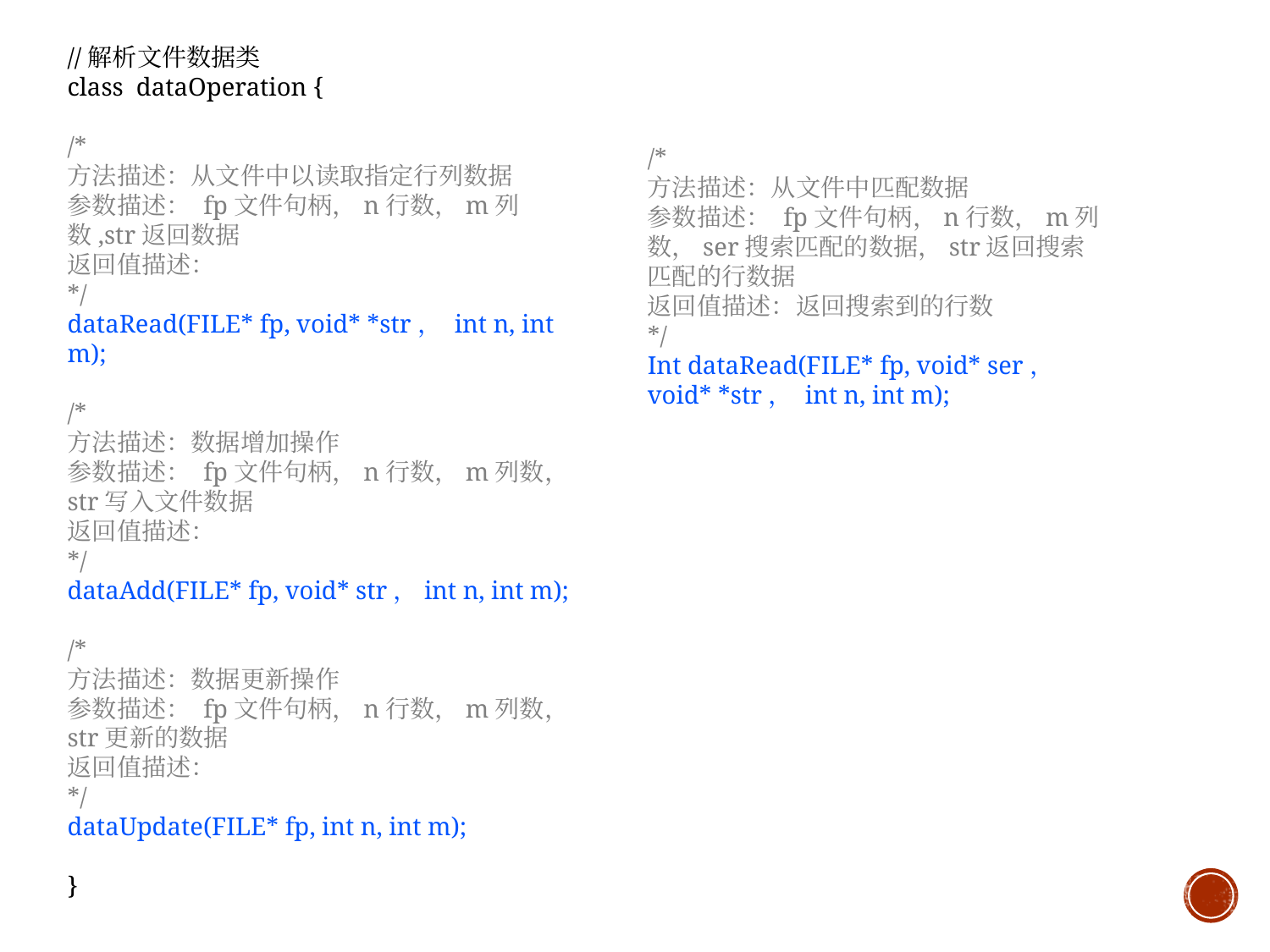

//解析文件数据类
class  dataOperation {

/*
方法描述：从文件中以读取指定行列数据
参数描述： fp文件句柄，n行数，m列数,str返回数据
返回值描述：
*/
dataRead(FILE* fp, void* *str， int n, int m);

/*
方法描述：数据增加操作
参数描述： fp文件句柄，n行数，m列数，str写入文件数据
返回值描述：
*/
dataAdd(FILE* fp, void* str，int n, int m);

/*
方法描述：数据更新操作
参数描述： fp文件句柄，n行数，m列数，str更新的数据
返回值描述：
*/
dataUpdate(FILE* fp, int n, int m);

}
/*
方法描述：从文件中匹配数据
参数描述： fp文件句柄，n行数，m列数，ser搜索匹配的数据，str返回搜索匹配的行数据
返回值描述：返回搜索到的行数
*/
Int dataRead(FILE* fp, void* ser， void* *str， int n, int m);